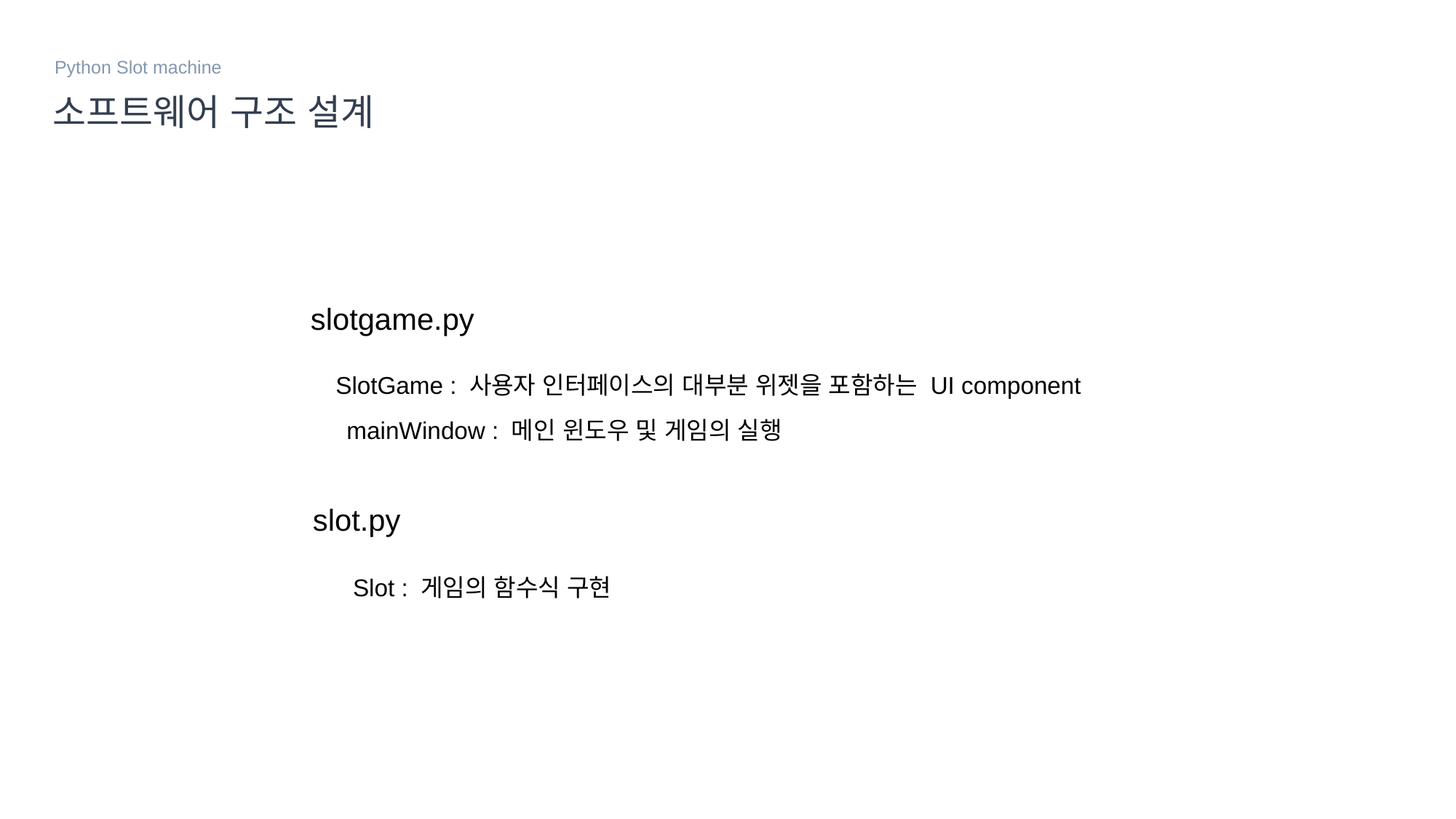

Python Slot machine
소프트웨어 구조 설계
slotgame.py
SlotGame : 사용자 인터페이스의 대부분 위젯을 포함하는 UI component
mainWindow : 메인 윈도우 및 게임의 실행
slot.py
Slot : 게임의 함수식 구현